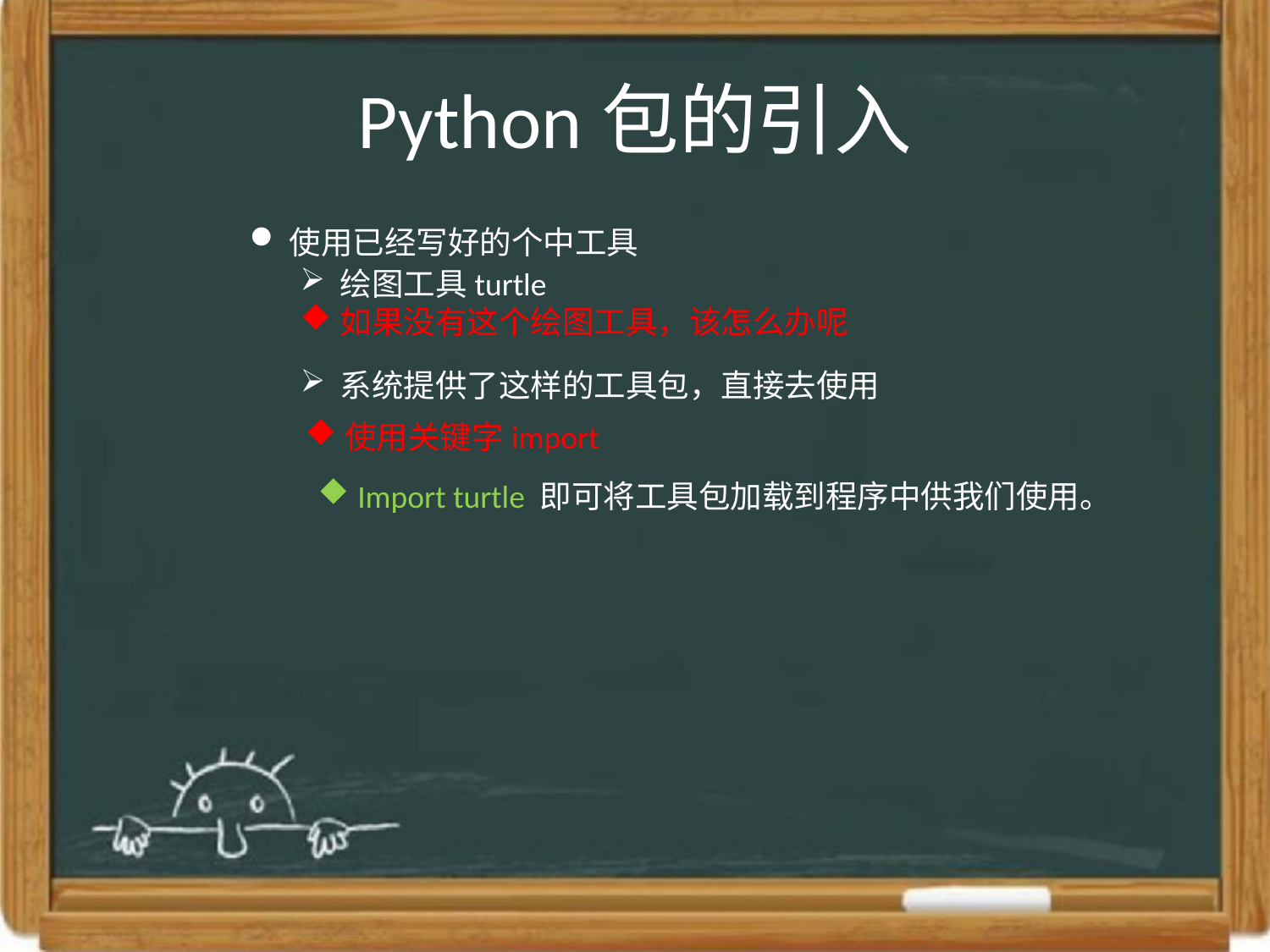

# Python包的引入
使用已经写好的个中工具
绘图工具turtle
如果没有这个绘图工具，该怎么办呢

系统提供了这样的工具包，直接去使用
使用关键字import
Import turtle 即可将工具包加载到程序中供我们使用。